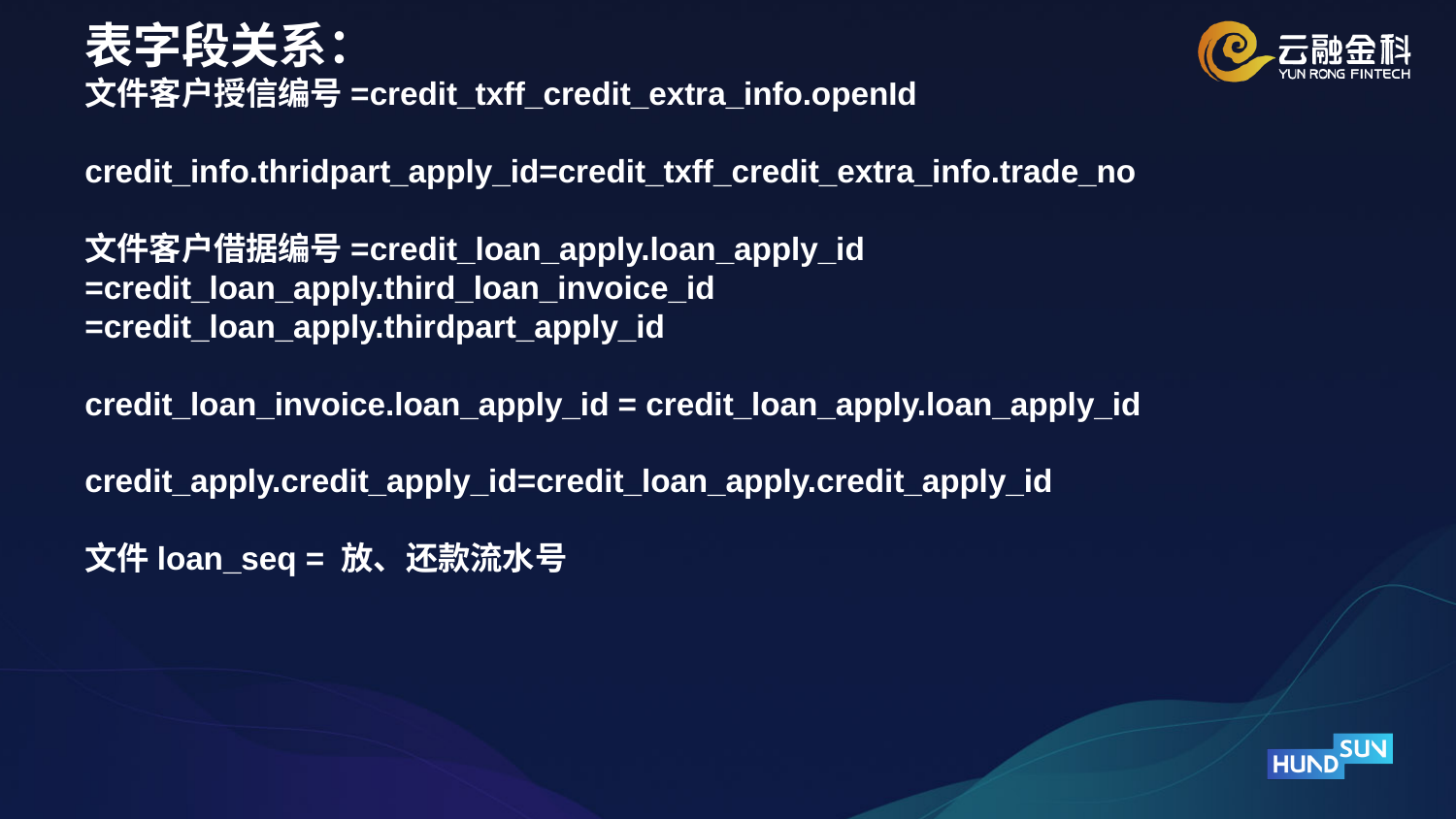

表字段关系：
文件客户授信编号=credit_txff_credit_extra_info.openId

credit_info.thridpart_apply_id=credit_txff_credit_extra_info.trade_no

文件客户借据编号=credit_loan_apply.loan_apply_id
=credit_loan_apply.third_loan_invoice_id
=credit_loan_apply.thirdpart_apply_id

credit_loan_invoice.loan_apply_id = credit_loan_apply.loan_apply_id

credit_apply.credit_apply_id=credit_loan_apply.credit_apply_id

文件loan_seq = 放、还款流水号